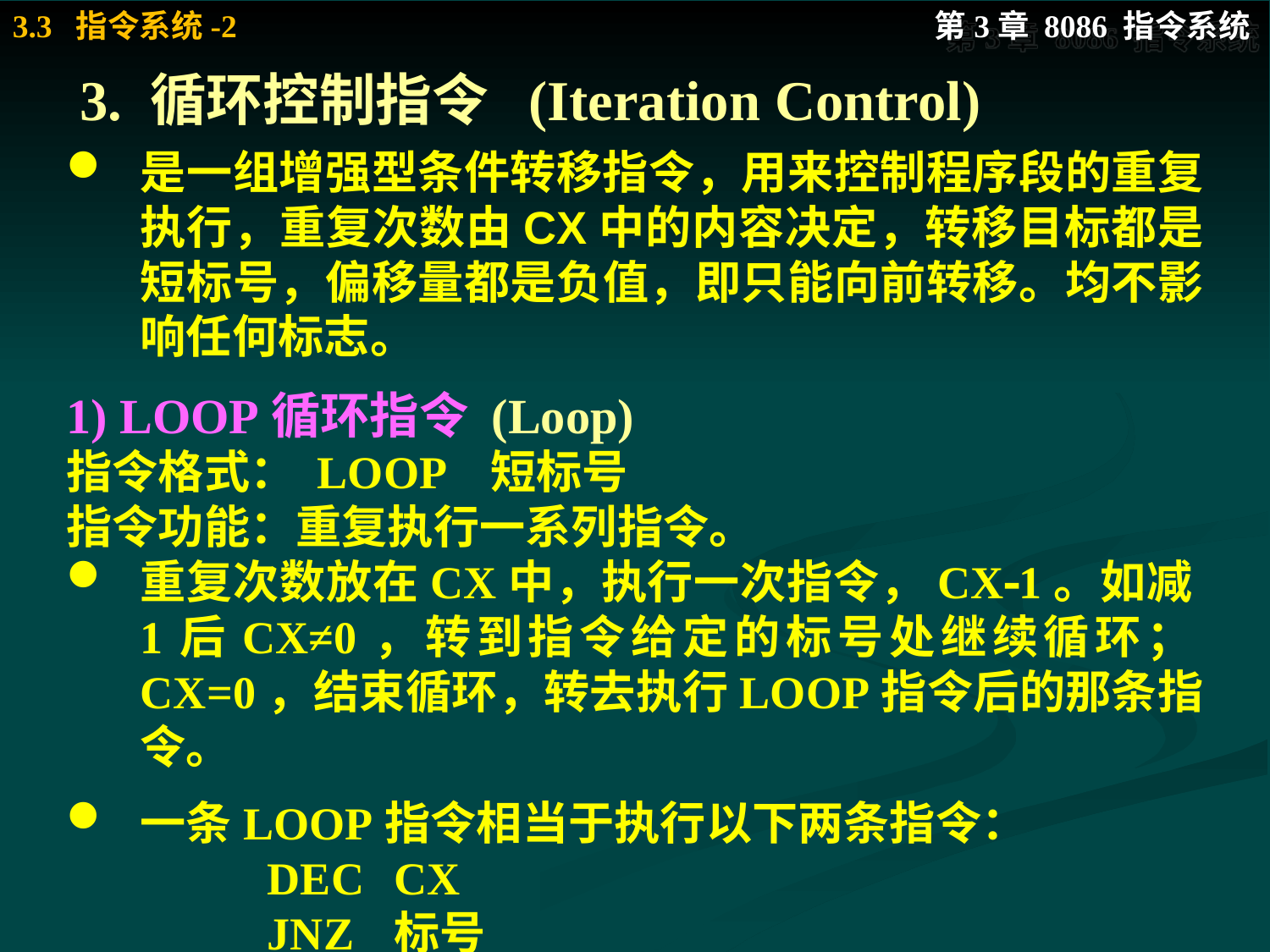

# 3. 循环控制指令  (Iteration Control)
是一组增强型条件转移指令，用来控制程序段的重复执行，重复次数由CX中的内容决定，转移目标都是短标号，偏移量都是负值，即只能向前转移。均不影响任何标志。
1) LOOP循环指令 (Loop)
指令格式： LOOP   短标号
指令功能：重复执行一系列指令。
重复次数放在CX中，执行一次指令，CX−1。如减1后CX≠0，转到指令给定的标号处继续循环；CX=0，结束循环，转去执行LOOP指令后的那条指令。
一条LOOP指令相当于执行以下两条指令：
		DEC  	CX
		JNZ   	标号